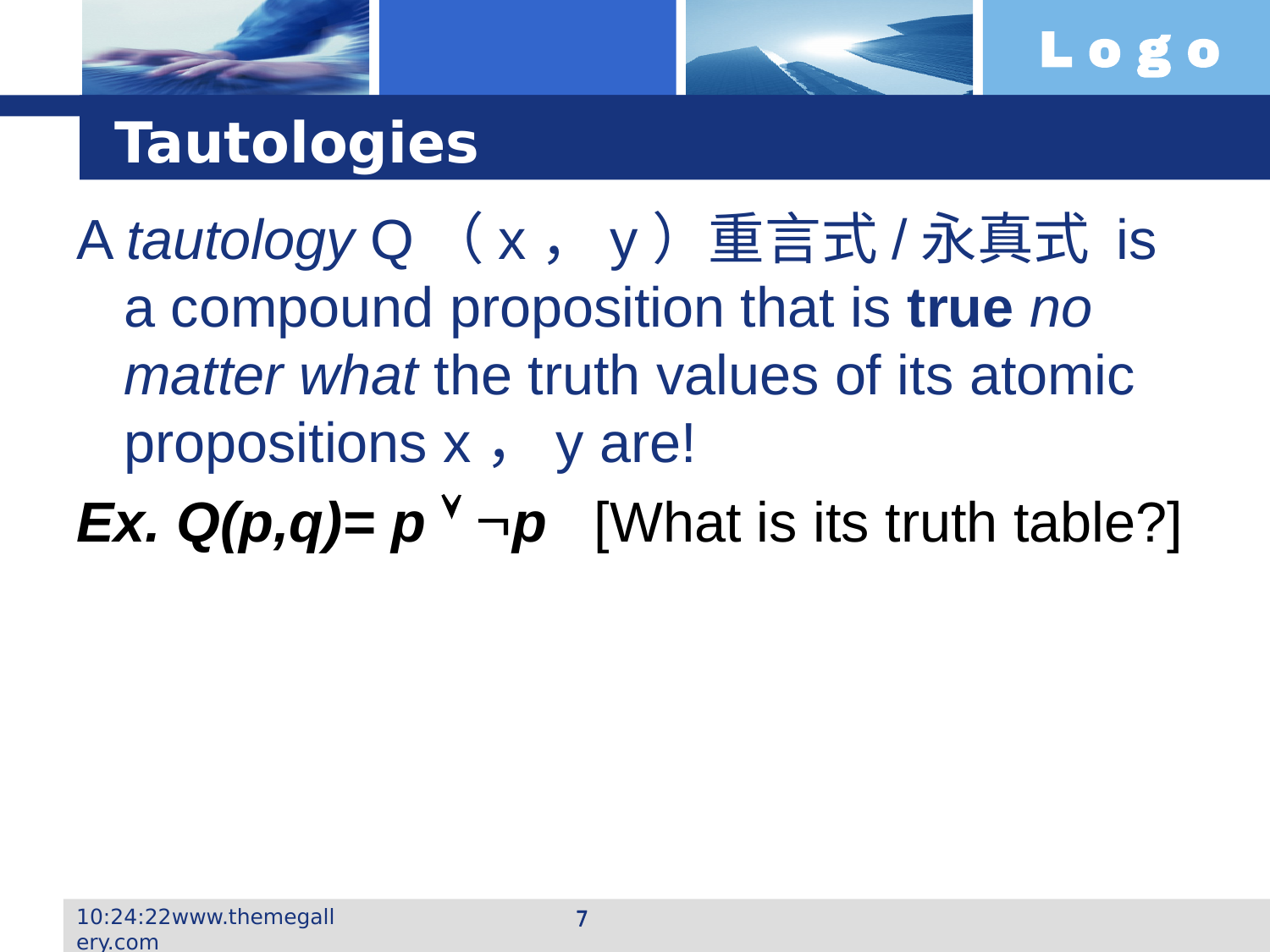

# Tautologies
A tautology Q（x，y）重言式/永真式 is a compound proposition that is true no matter what the truth values of its atomic propositions x，y are!
Ex. Q(p,q)= p ∨ ¬p   [What is its truth table?]
10:24:22www.themegallery.com
7
7